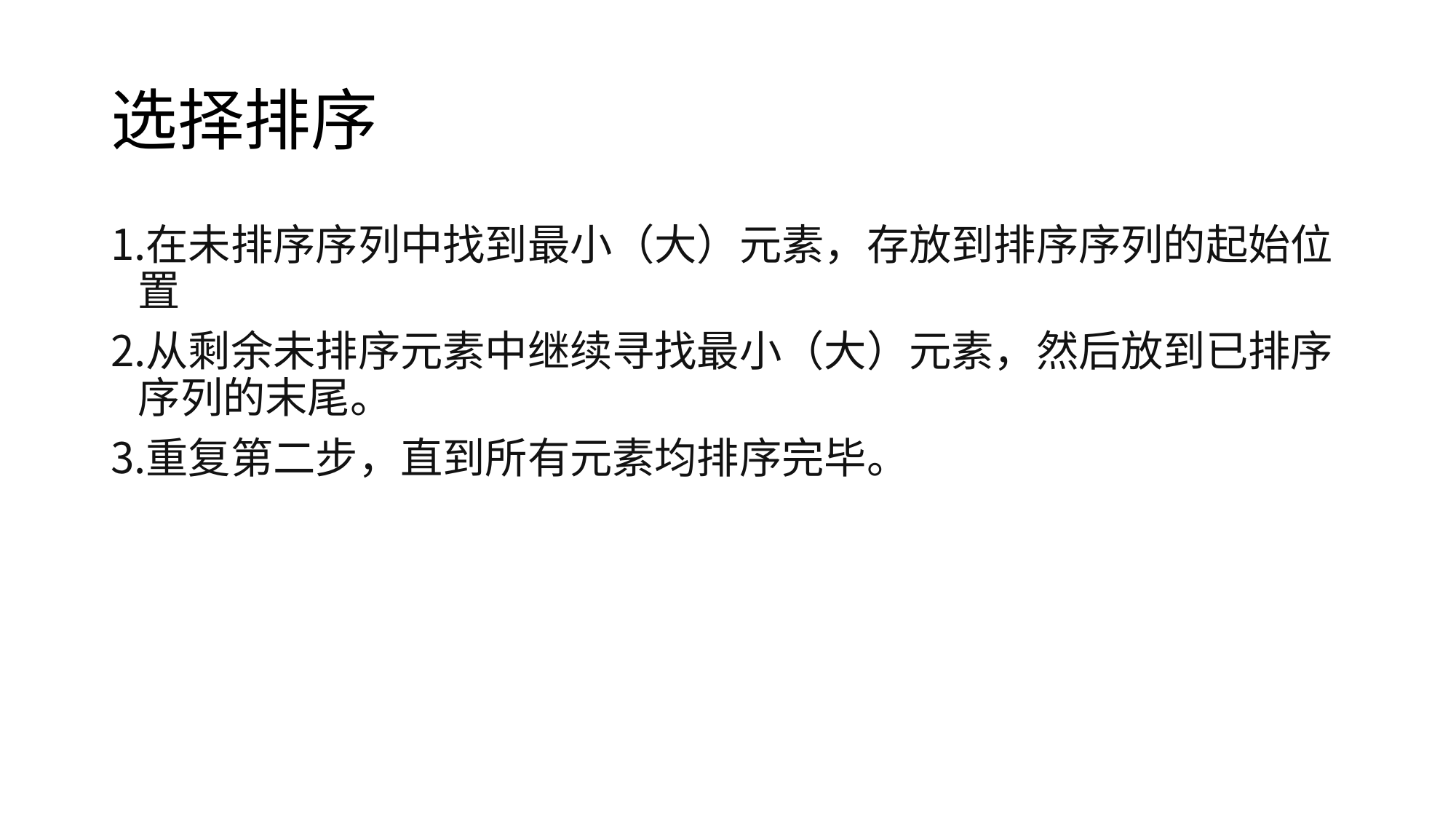

# 选择排序
在未排序序列中找到最小（大）元素，存放到排序序列的起始位置
从剩余未排序元素中继续寻找最小（大）元素，然后放到已排序序列的末尾。
重复第二步，直到所有元素均排序完毕。